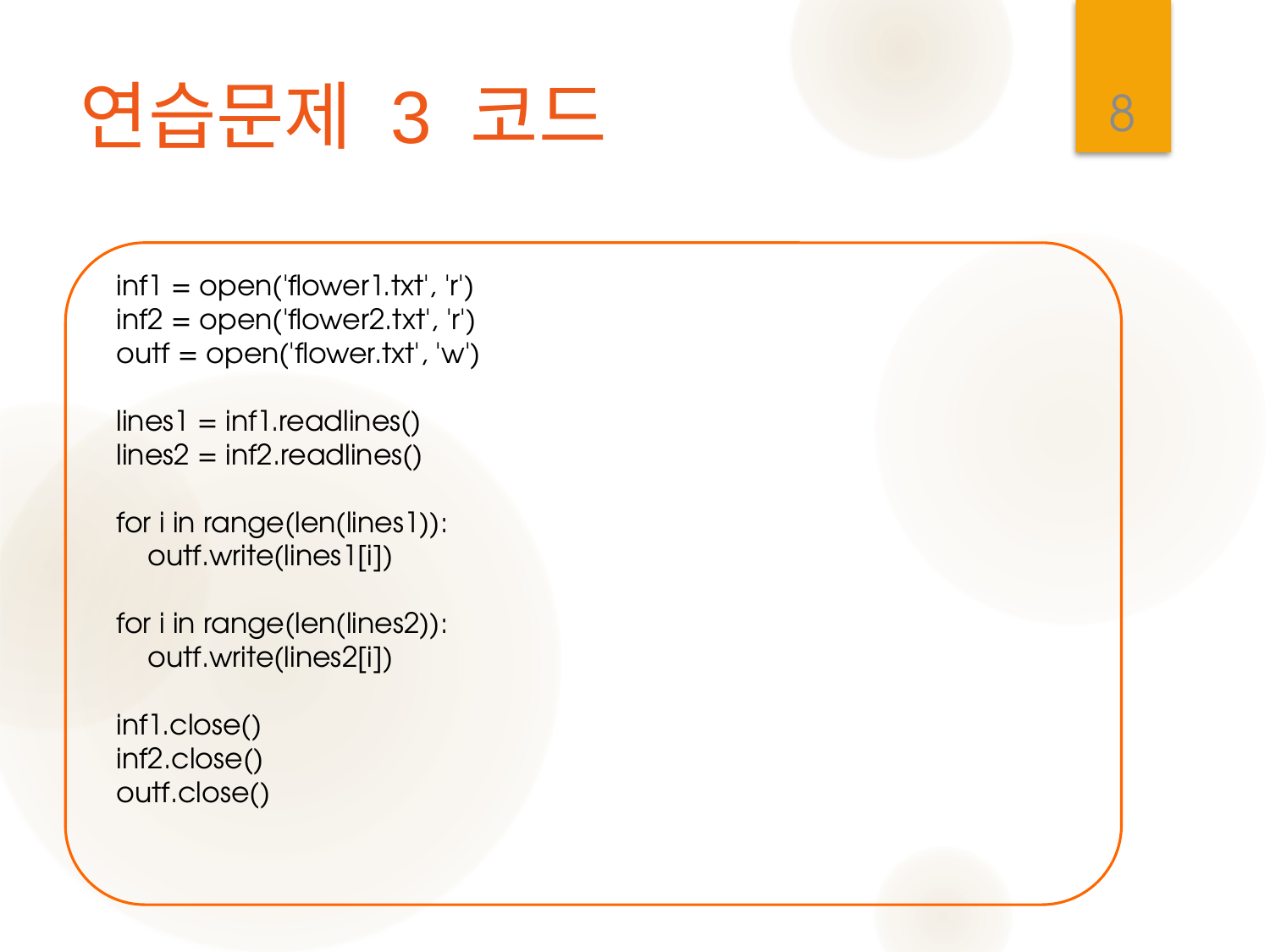

8
# 연습문제 3 코드

inf1 = open('flower1.txt', 'r')
inf2 = open('flower2.txt', 'r')
outf = open('flower.txt', 'w')

lines1 = inf1.readlines()
lines2 = inf2.readlines()

for i in range(len(lines1)):
    outf.write(lines1[i])

for i in range(len(lines2)):
    outf.write(lines2[i])

inf1.close()
inf2.close()
outf.close()